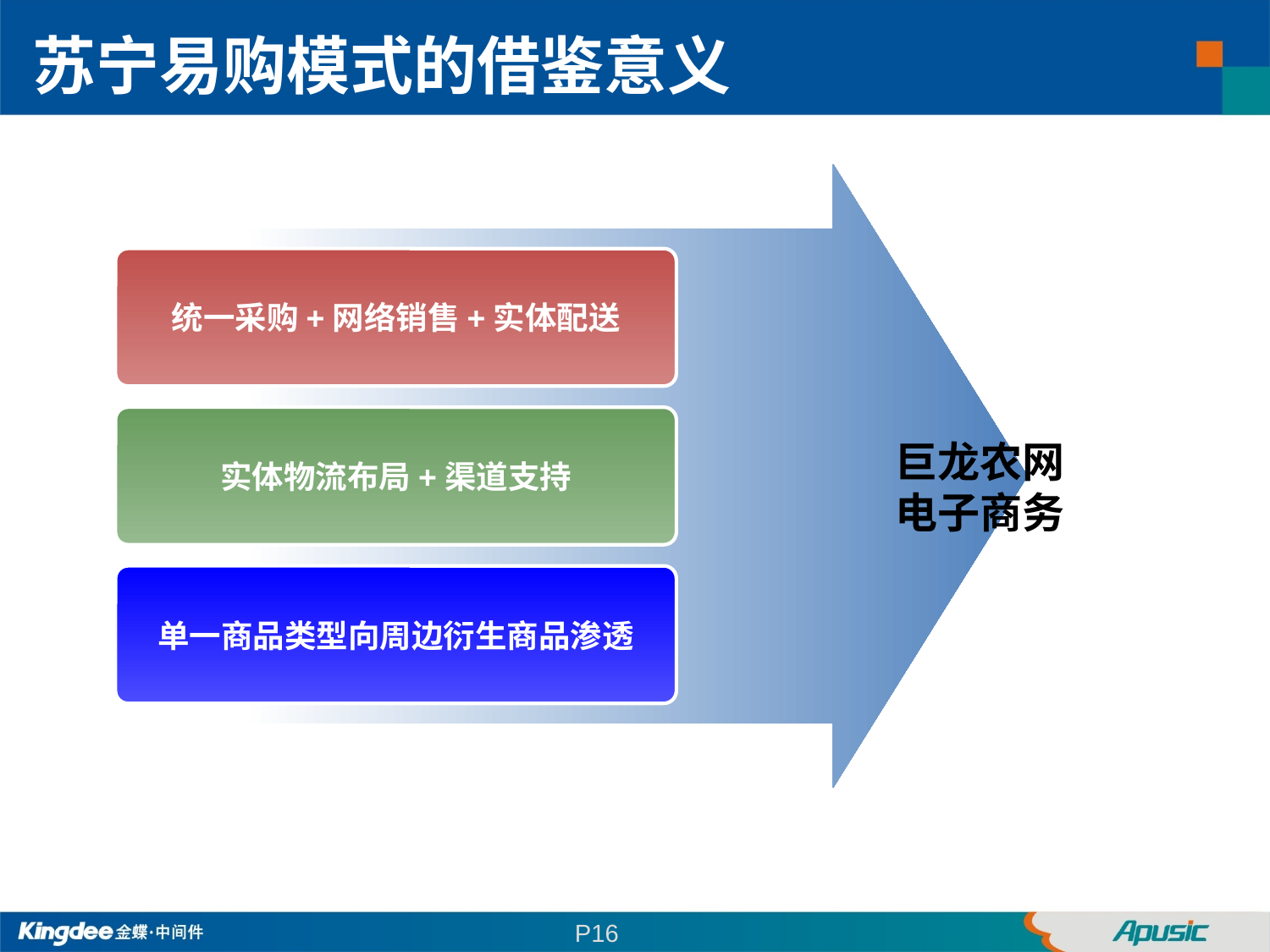

苏宁易购模式的借鉴意义

统一采购+网络销售+实体配送
巨龙农网
电子商务
实体物流布局+渠道支持
单一商品类型向周边衍生商品渗透